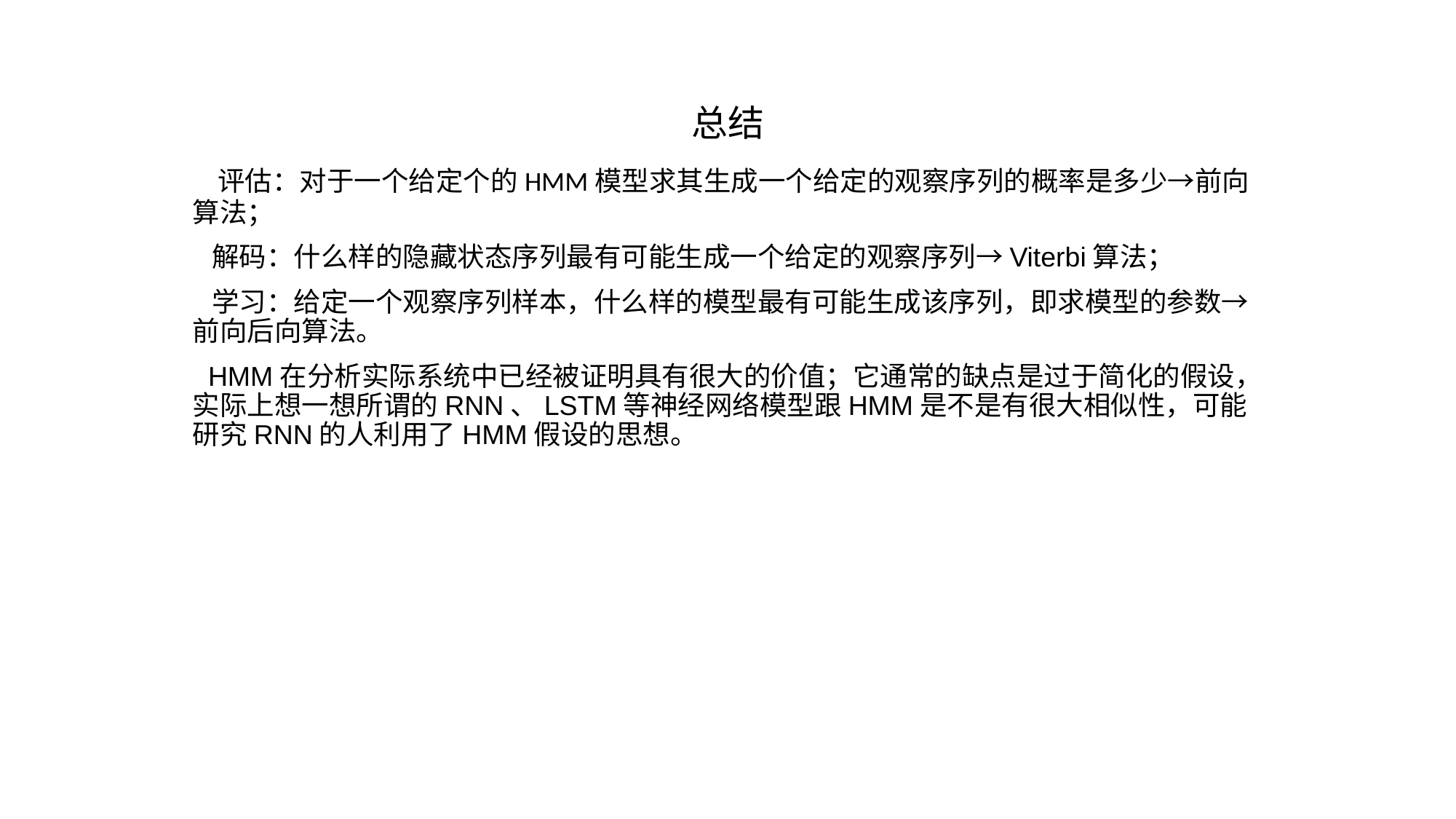

总结
  评估：对于一个给定个的HMM模型求其生成一个给定的观察序列的概率是多少→前向算法；
  解码：什么样的隐藏状态序列最有可能生成一个给定的观察序列→Viterbi算法；
  学习：给定一个观察序列样本，什么样的模型最有可能生成该序列，即求模型的参数→前向后向算法。
  HMM在分析实际系统中已经被证明具有很大的价值；它通常的缺点是过于简化的假设，实际上想一想所谓的RNN、LSTM等神经网络模型跟HMM是不是有很大相似性，可能研究RNN的人利用了HMM假设的思想。